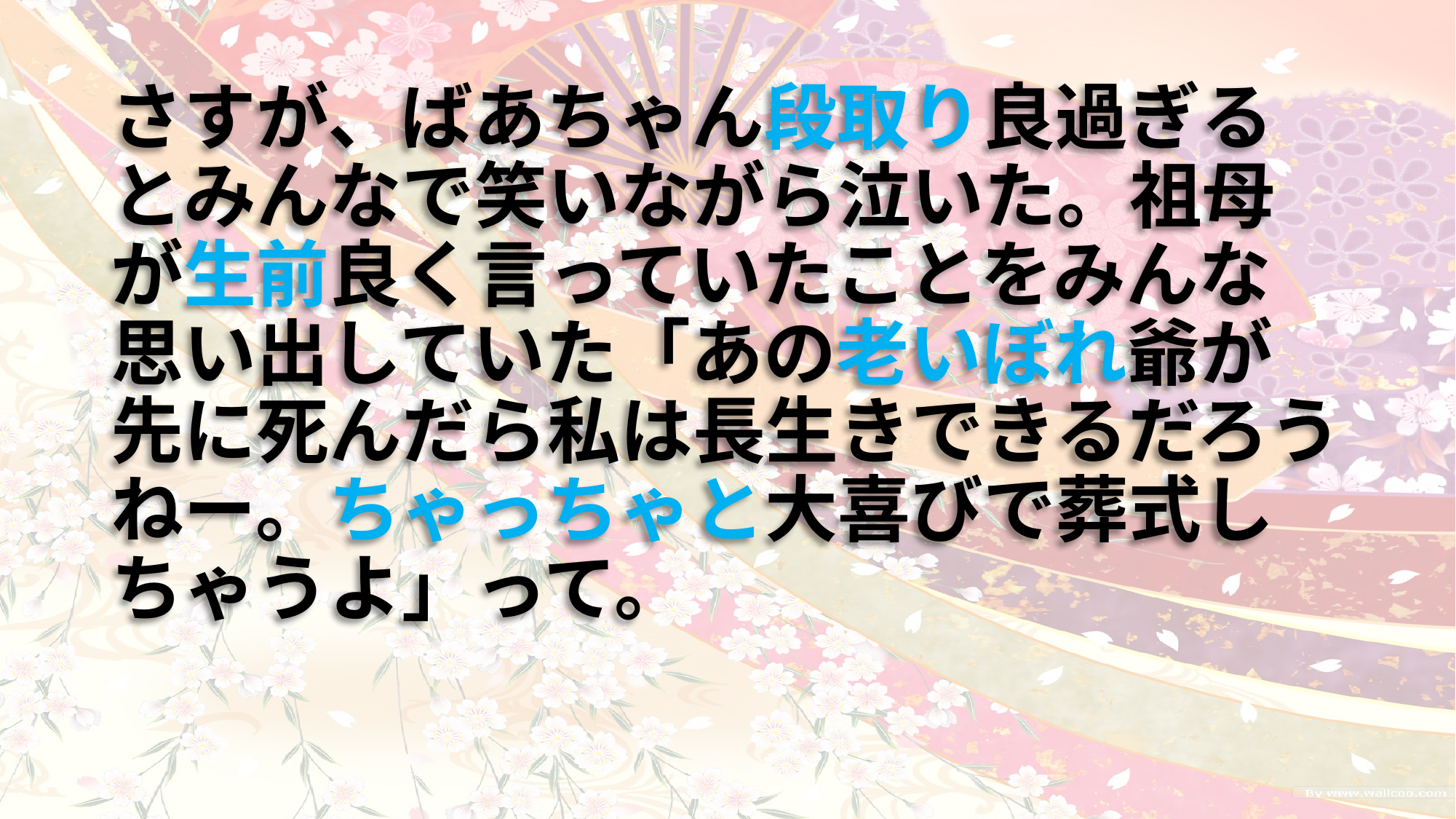

さすが、ばあちゃん段取り良過ぎるとみんなで笑いながら泣いた。祖母が生前良く言っていたことをみんな思い出していた「あの老いぼれ爺が先に死んだら私は長生きできるだろうねー。ちゃっちゃと大喜びで葬式しちゃうよ」って。